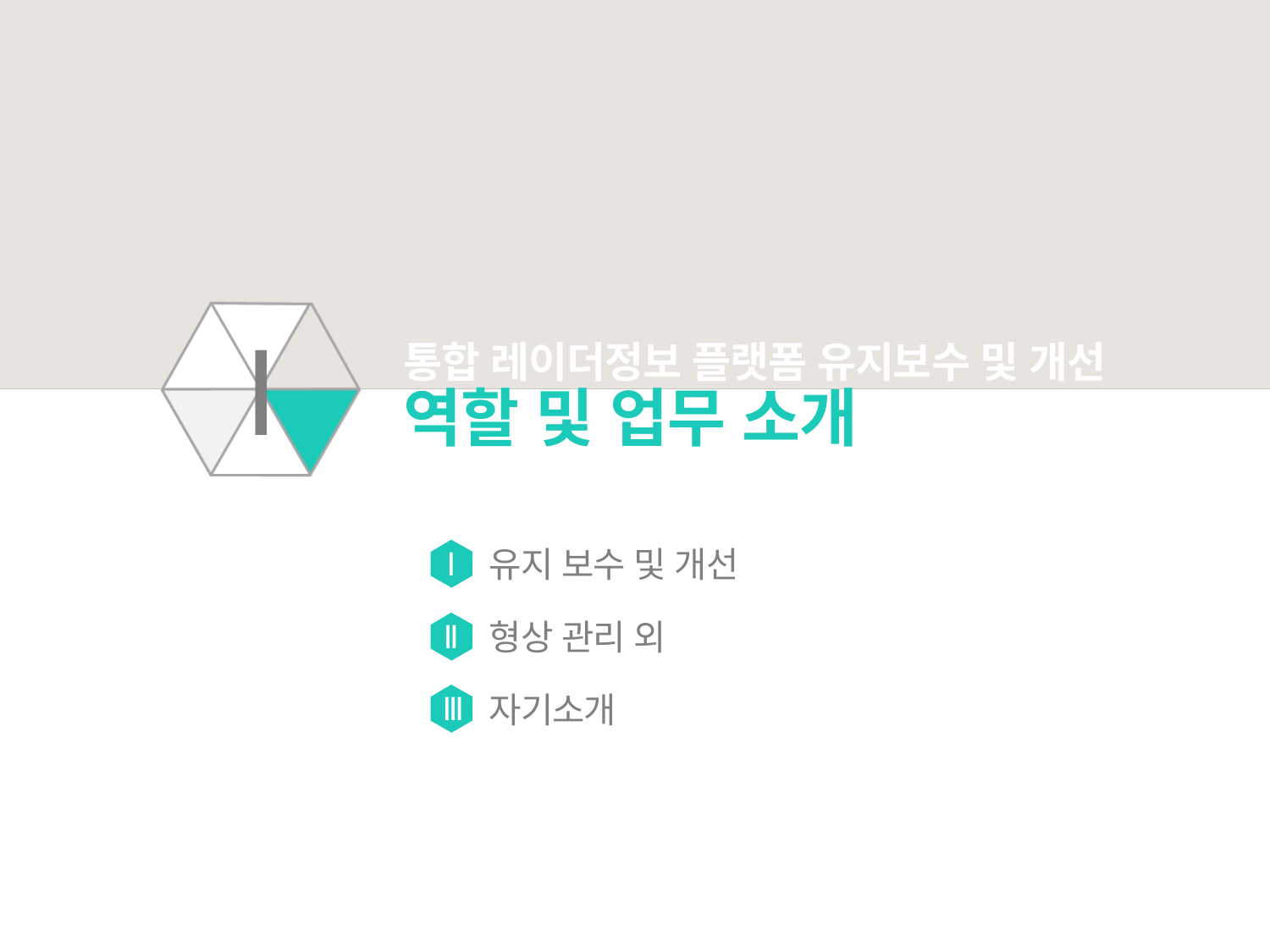

통합 레이더정보 플랫폼 유지보수 및 개선
역할 및 업무 소개
Ⅰ
유지 보수 및 개선
Ⅰ
형상 관리 외
Ⅱ
자기소개
Ⅲ